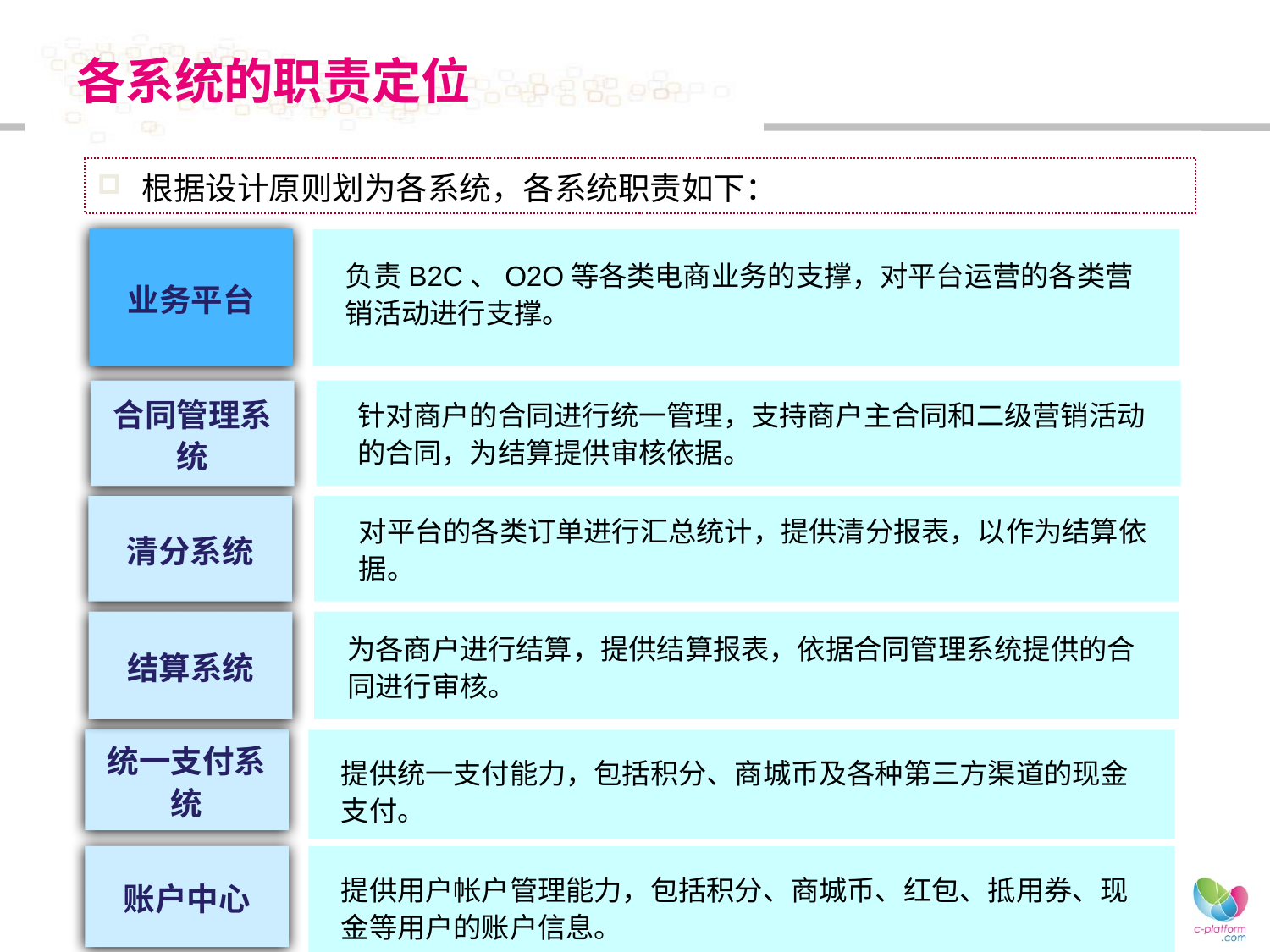

# 各系统的职责定位
 根据设计原则划为各系统，各系统职责如下：
业务平台

负责B2C、O2O等各类电商业务的支撑，对平台运营的各类营销活动进行支撑。
合同管理系统

针对商户的合同进行统一管理，支持商户主合同和二级营销活动的合同，为结算提供审核依据。
清分系统

对平台的各类订单进行汇总统计，提供清分报表，以作为结算依据。
结算系统

为各商户进行结算，提供结算报表，依据合同管理系统提供的合同进行审核。
统一支付系统

提供统一支付能力，包括积分、商城币及各种第三方渠道的现金支付。
账户中心

提供用户帐户管理能力，包括积分、商城币、红包、抵用券、现金等用户的账户信息。